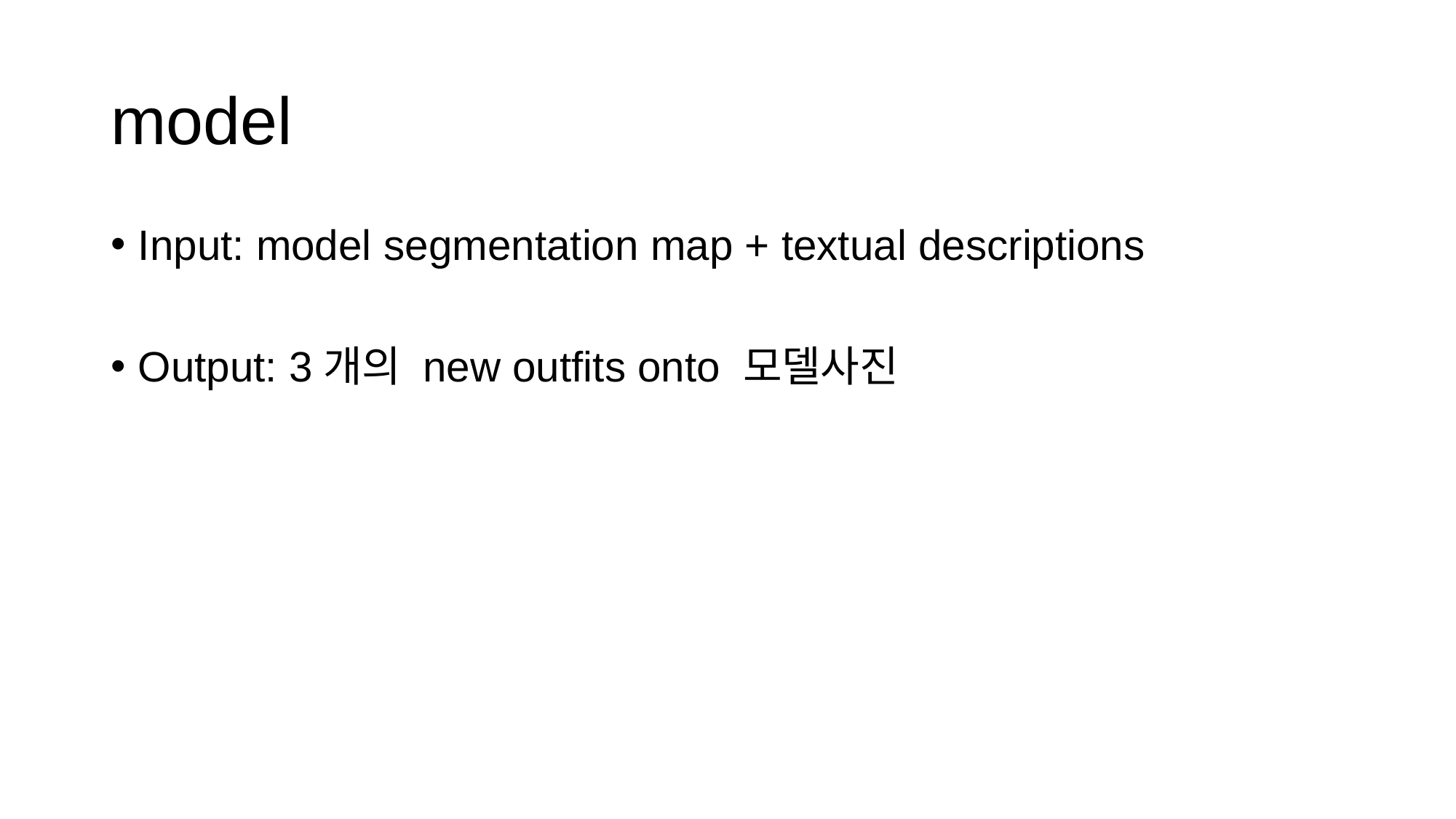

# model
Input: model segmentation map + textual descriptions

Output: 3개의 new outfits onto 모델사진